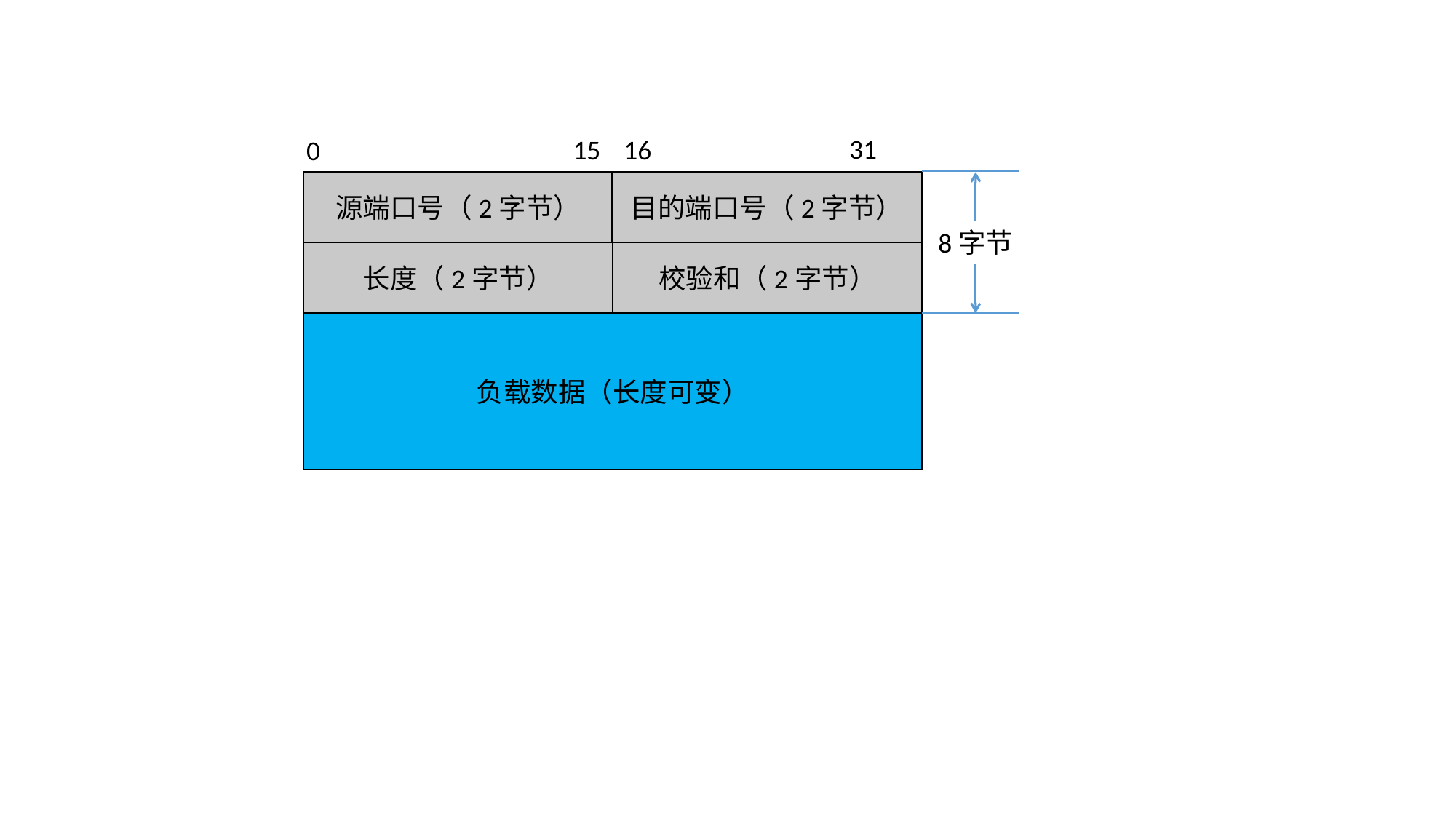

31
15
16
0

源端口号（2字节）
目的端口号（2字节）
8字节
长度（2字节）
校验和（2字节）
负载数据（长度可变）